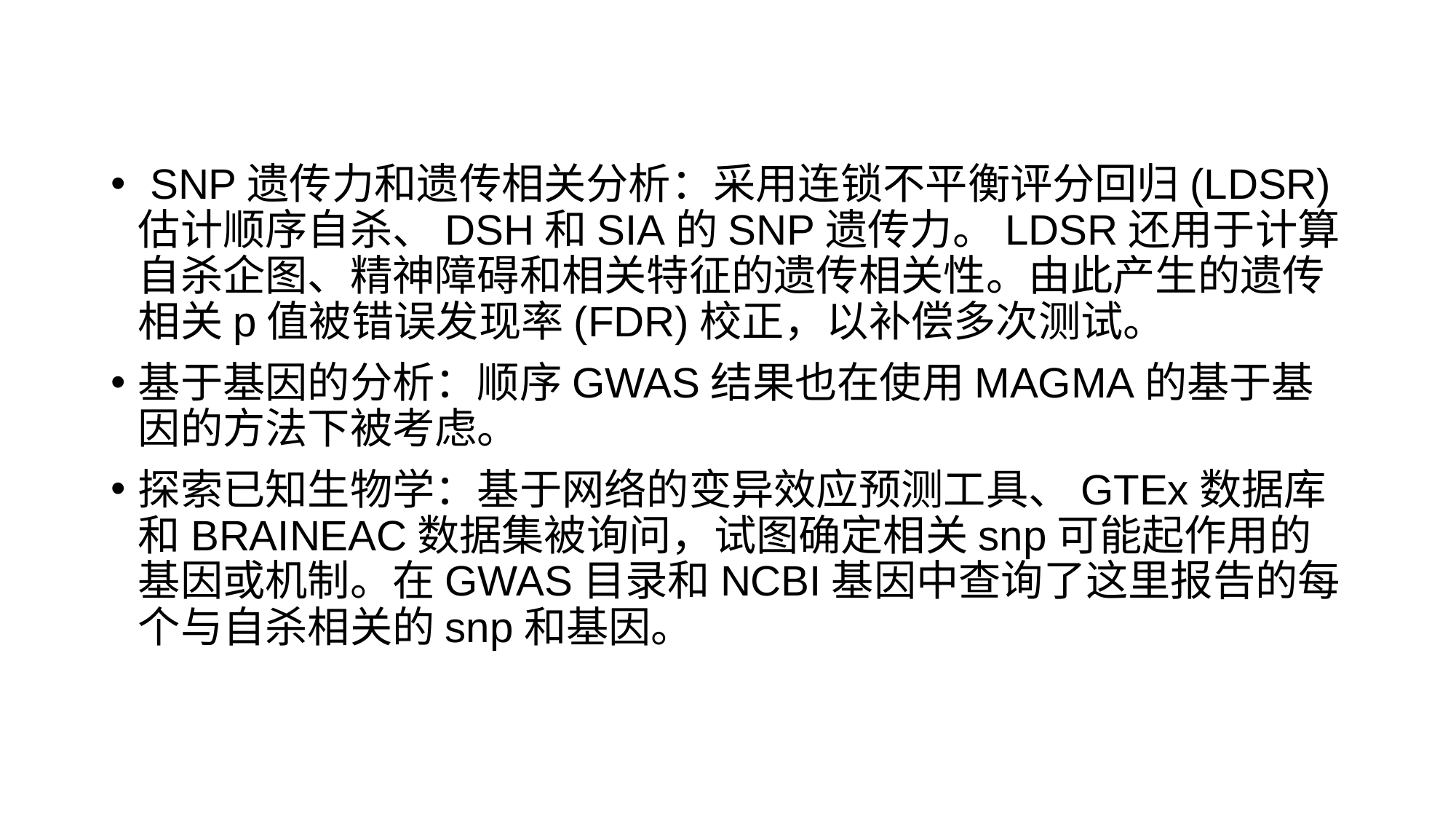

SNP遗传力和遗传相关分析：采用连锁不平衡评分回归(LDSR)估计顺序自杀、DSH和SIA的SNP遗传力。LDSR还用于计算自杀企图、精神障碍和相关特征的遗传相关性。由此产生的遗传相关p值被错误发现率(FDR)校正，以补偿多次测试。
基于基因的分析：顺序GWAS结果也在使用MAGMA的基于基因的方法下被考虑。
探索已知生物学：基于网络的变异效应预测工具、GTEx数据库和BRAINEAC数据集被询问，试图确定相关snp可能起作用的基因或机制。在GWAS目录和NCBI基因中查询了这里报告的每个与自杀相关的snp和基因。